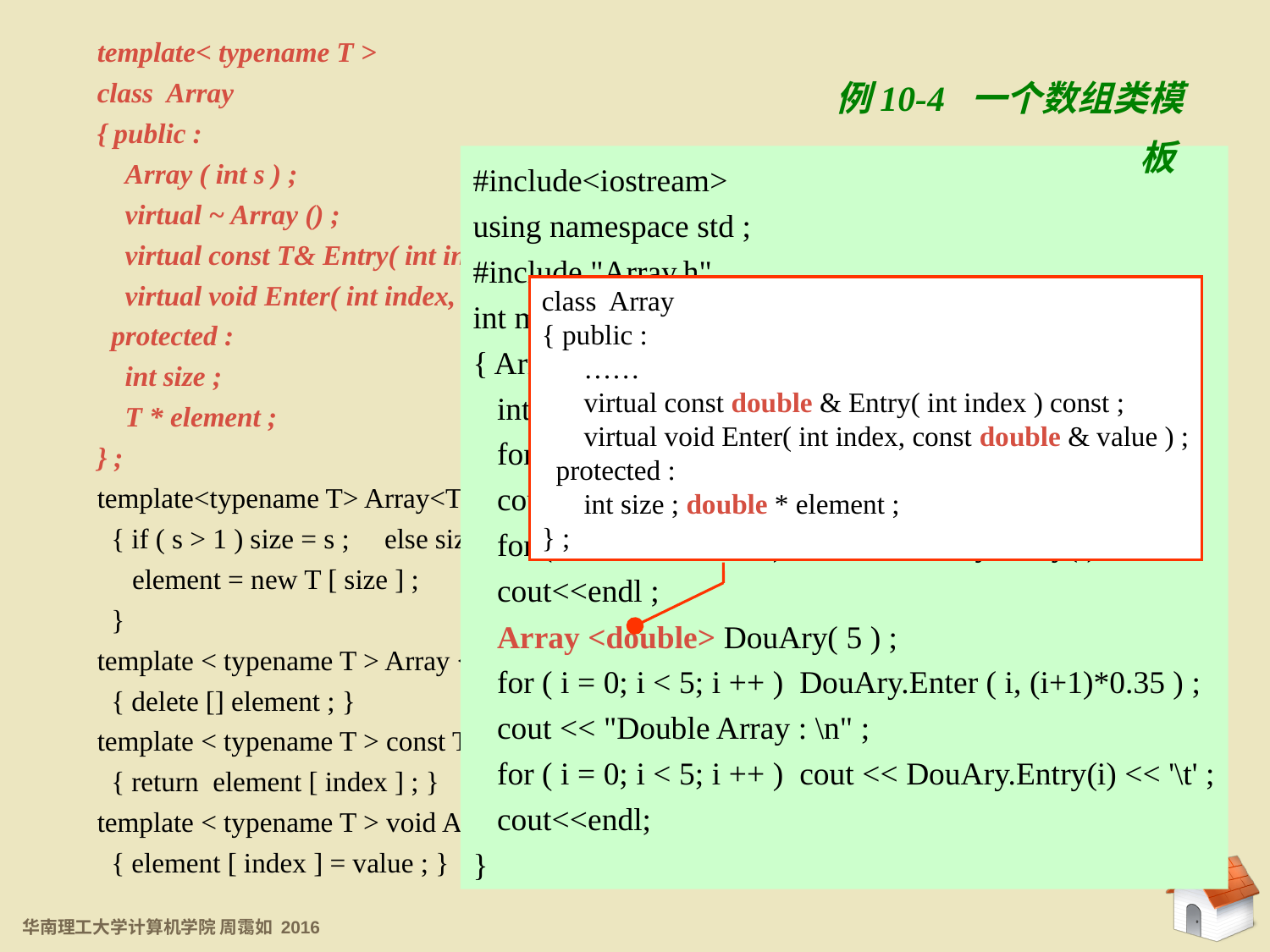

10.3  类模板
template< typename T >
class  Array
{ public :
    Array ( int s ) ;
    virtual ~ Array () ;
    virtual const T& Entry( int index ) const ;
    virtual void Enter( int index, const T & value ) ;
  protected :
    int size ;
    T * element ;
} ;
template<typename T> Array<T>::Array(int s)
  { if ( s > 1 ) size = s ;     else size = 1 ;
     element = new T [ size ] ;
  }
template < typename T > Array < T > :: ~Array()
  { delete [] element ; }
template < typename T > const T& Array < T > :: Entry ( int index ) const
  { return  element [ index ] ; }
template < typename T > void Array < T > :: Enter(int index, const T& value)
  { element [ index ] = value ; }
例10-4  一个数组类模板
#include<iostream>
using namespace std ;
#include "Array.h"
int main()
{ Array <int> IntAry( 5 ) ;
   int i ;
   for ( i = 0; i < 5; i ++ )  IntAry.Enter ( i, i ) ;
   cout << "Integer Array : \n" ;
   for ( i = 0; i < 5; i ++ )  cout << IntAry.Entry(i) << '\t' ;
   cout<<endl ;
   Array <double> DouAry( 5 ) ;
   for ( i = 0; i < 5; i ++ )  DouAry.Enter ( i, (i+1)*0.35 ) ;
   cout << "Double Array : \n" ;
   for ( i = 0; i < 5; i ++ )  cout << DouAry.Entry(i) << '\t' ;
   cout<<endl;
}
class  Array
{ public :
      ……
      virtual const double & Entry( int index ) const ;
      virtual void Enter( int index, const double & value ) ;
  protected :
      int size ; double * element ;
} ;